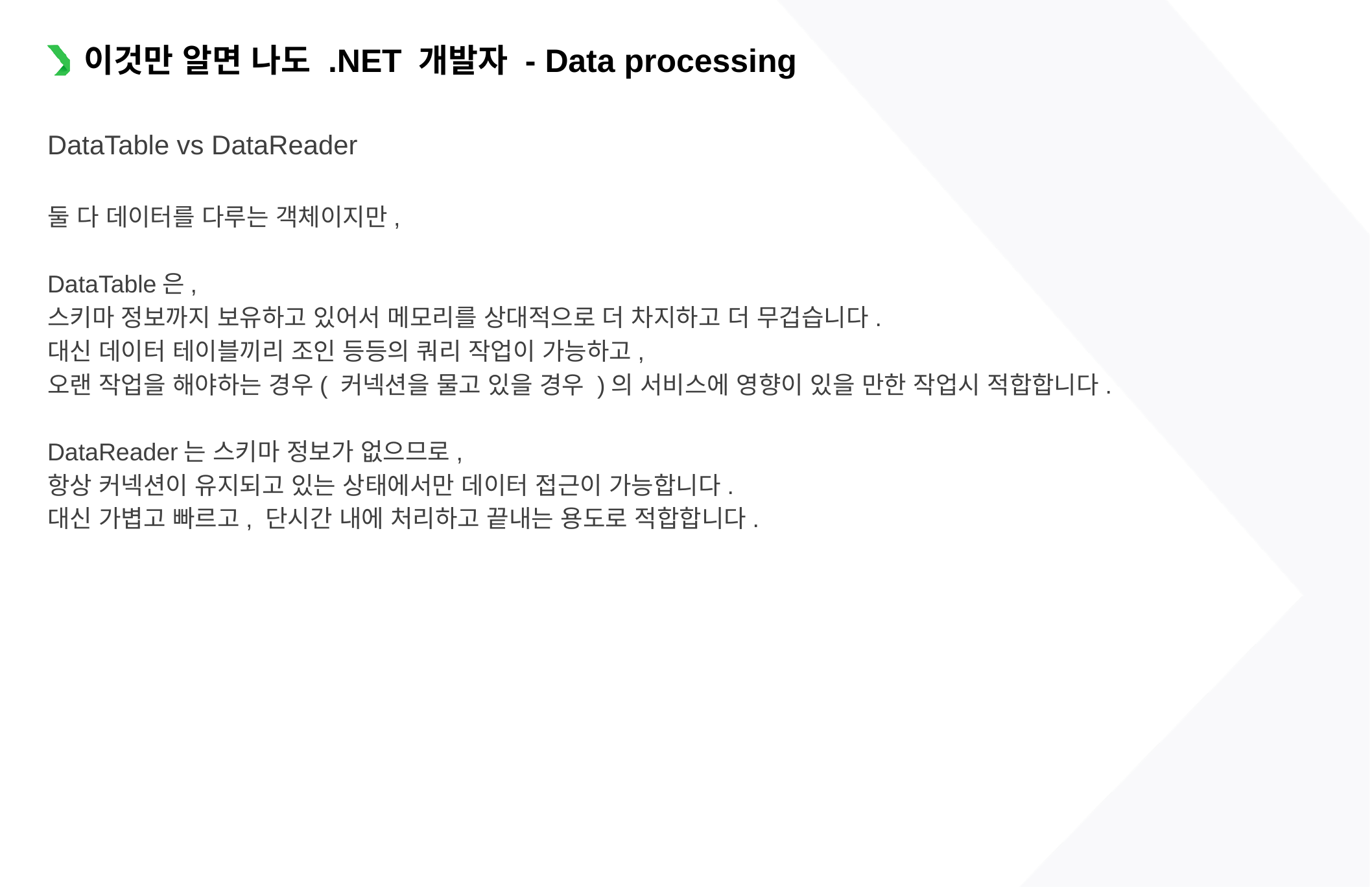

이것만 알면 나도 .NET 개발자 - Data processing
DataTable vs DataReader
둘 다 데이터를 다루는 객체이지만,

DataTable은,
스키마 정보까지 보유하고 있어서 메모리를 상대적으로 더 차지하고 더 무겁습니다.
대신 데이터 테이블끼리 조인 등등의 쿼리 작업이 가능하고,
오랜 작업을 해야하는 경우( 커넥션을 물고 있을 경우 )의 서비스에 영향이 있을 만한 작업시 적합합니다.

DataReader는 스키마 정보가 없으므로,
항상 커넥션이 유지되고 있는 상태에서만 데이터 접근이 가능합니다.
대신 가볍고 빠르고, 단시간 내에 처리하고 끝내는 용도로 적합합니다.